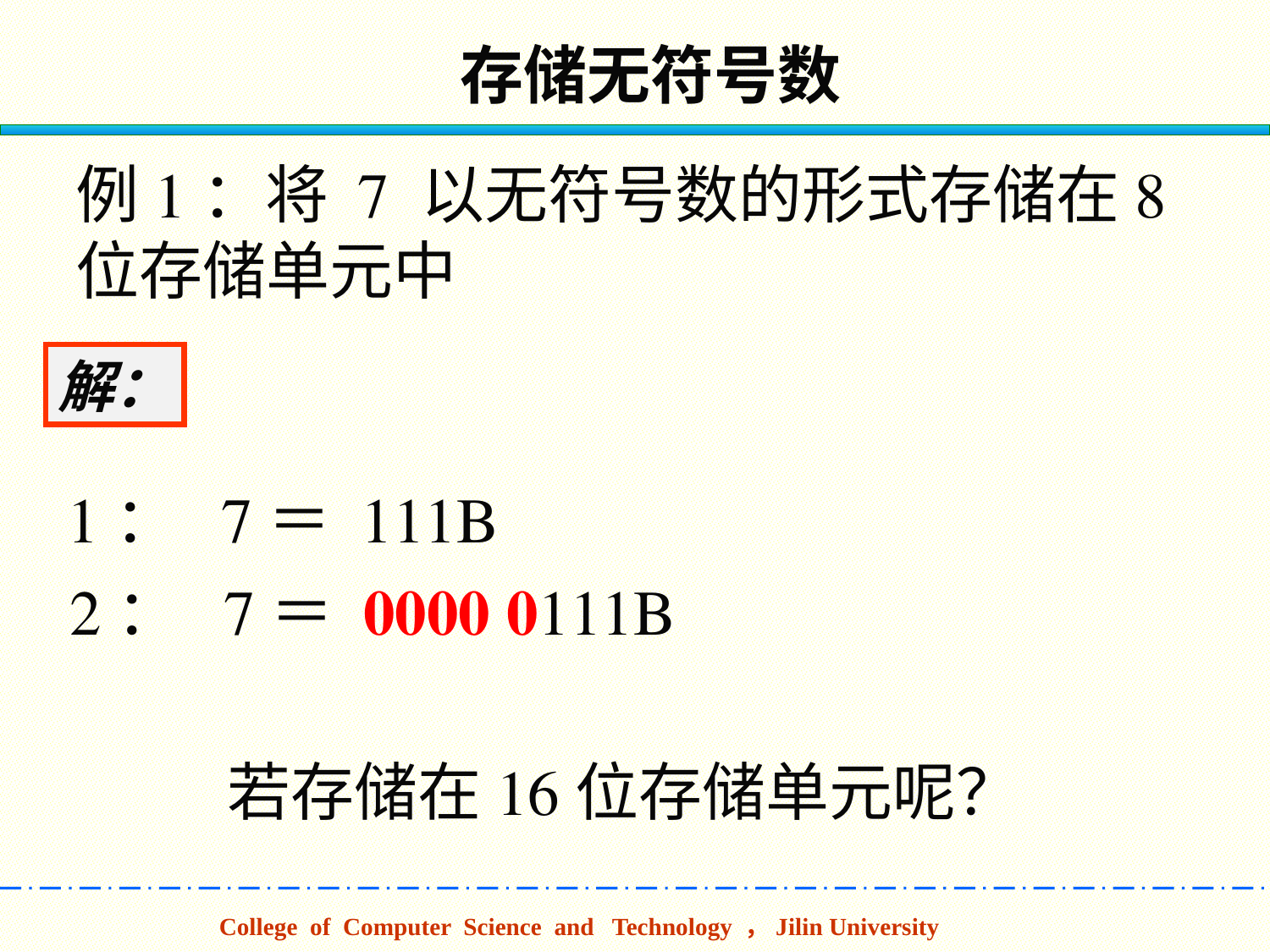

存储无符号数
例1：将 7 以无符号数的形式存储在8位存储单元中
解：
1：  7＝ 111B
2：  7＝ 0000 0111B
若存储在16位存储单元呢？